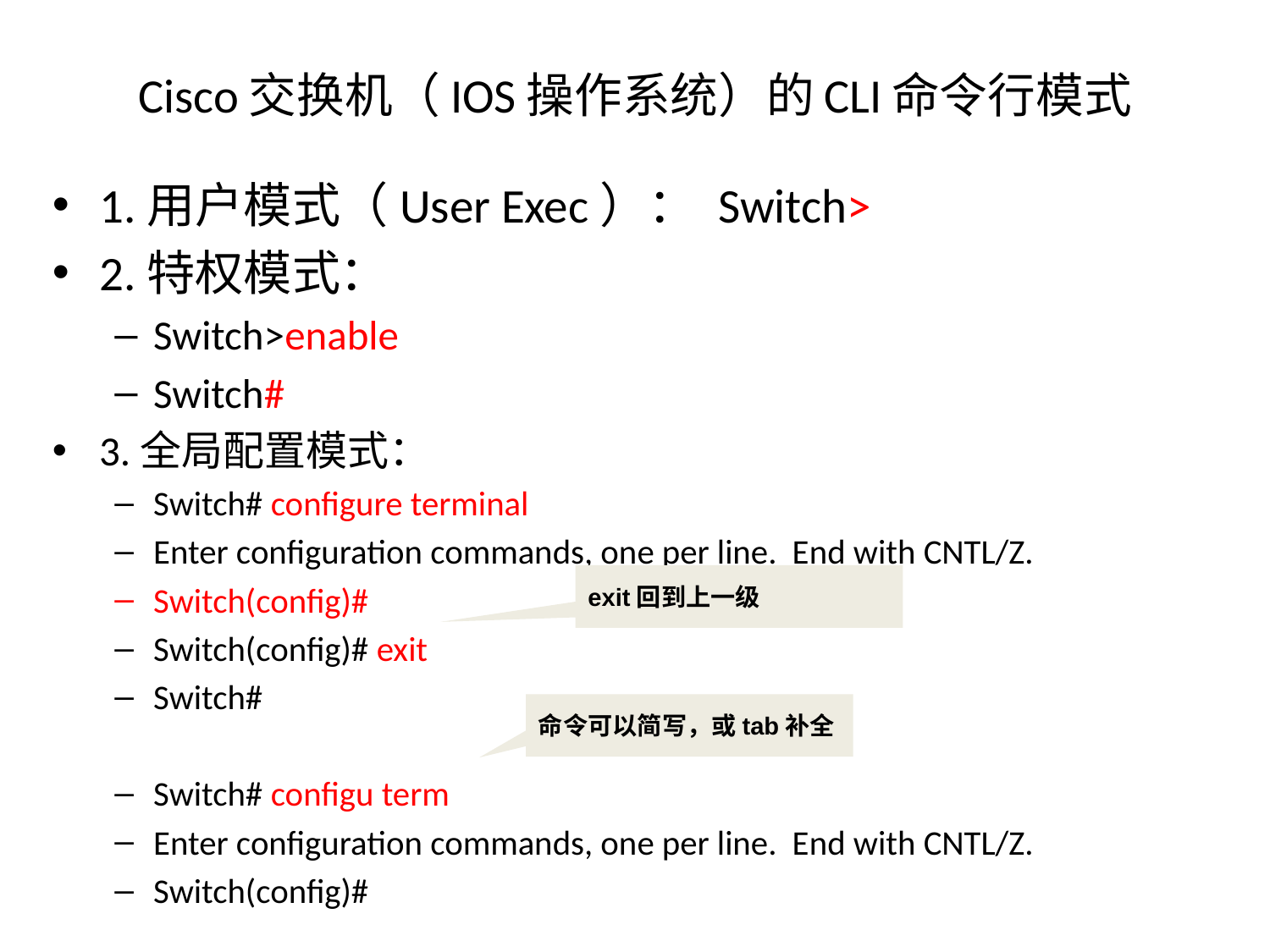

# Cisco交换机（IOS操作系统）的CLI命令行模式
1.用户模式（User Exec）： Switch>
2.特权模式：
Switch>enable
Switch#
3.全局配置模式：
Switch# configure terminal
Enter configuration commands, one per line.  End with CNTL/Z.
Switch(config)#
Switch(config)# exit
Switch#

Switch# configu term
Enter configuration commands, one per line.  End with CNTL/Z.
Switch(config)#

exit回到上一级
命令可以简写，或tab补全